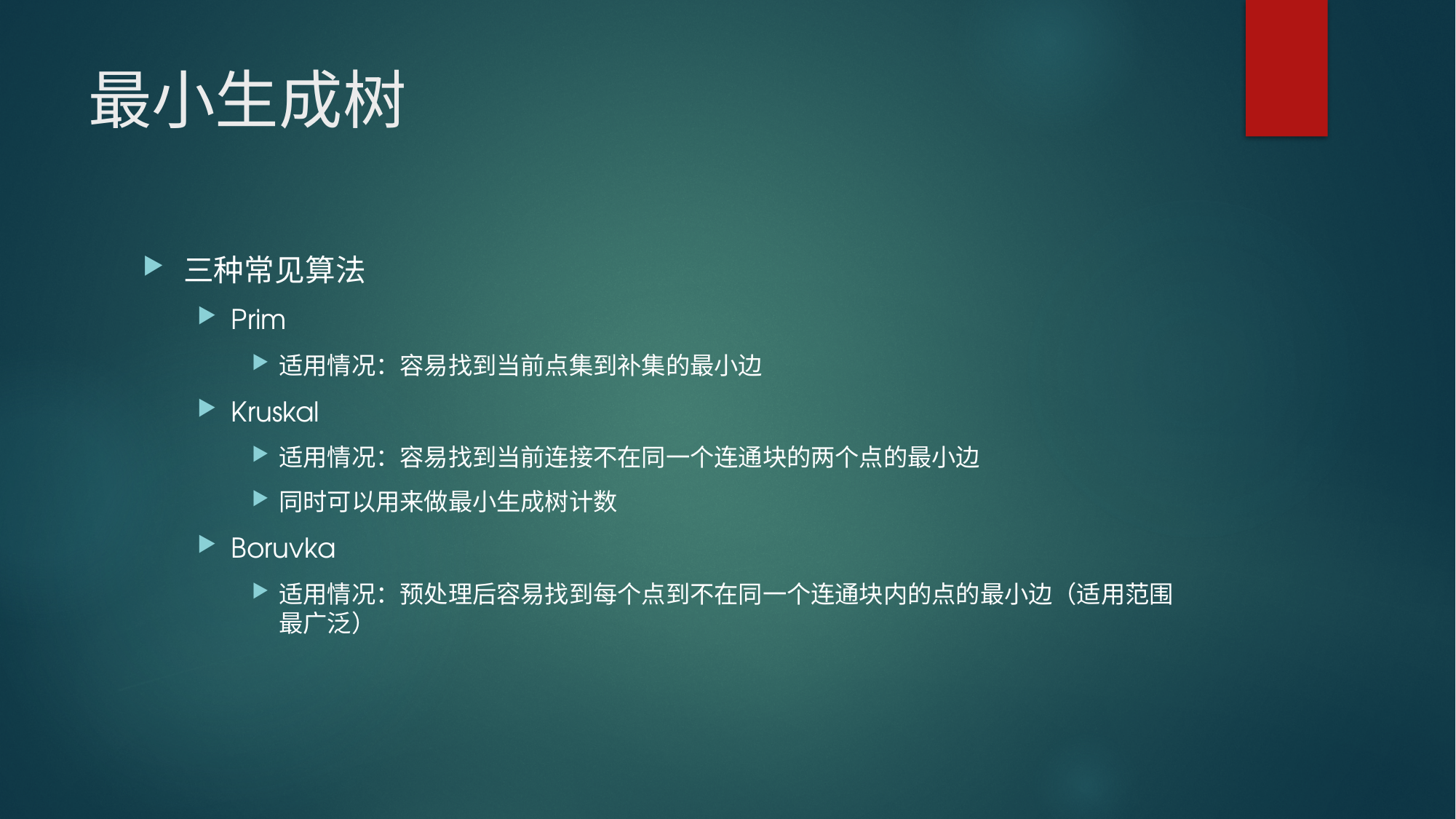

# 最小生成树
三种常见算法
Prim
适用情况：容易找到当前点集到补集的最小边
Kruskal
适用情况：容易找到当前连接不在同一个连通块的两个点的最小边
同时可以用来做最小生成树计数
Boruvka
适用情况：预处理后容易找到每个点到不在同一个连通块内的点的最小边（适用范围最广泛）